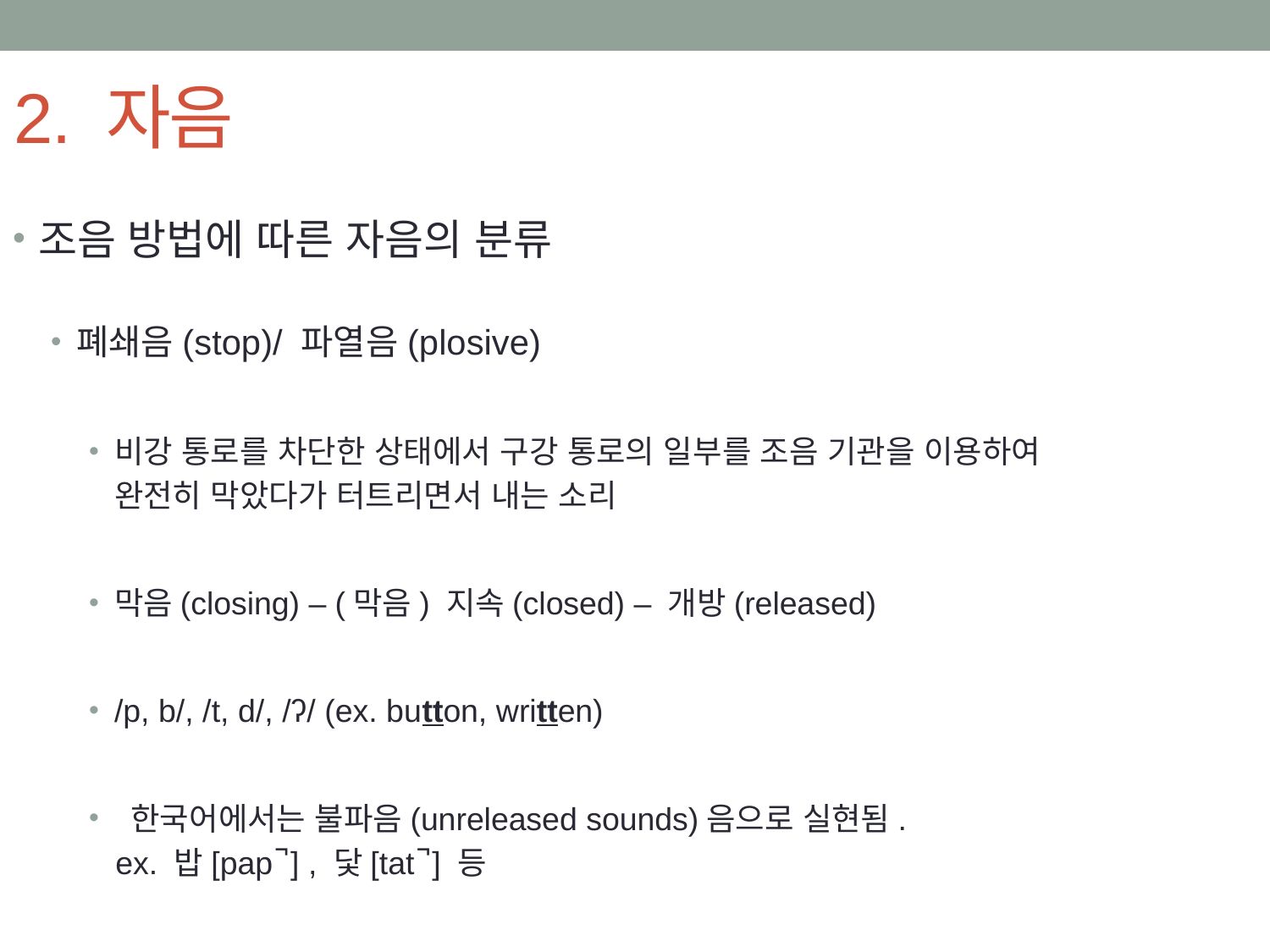

# 2. 자음
조음 방법에 따른 자음의 분류

폐쇄음(stop)/ 파열음(plosive)

비강 통로를 차단한 상태에서 구강 통로의 일부를 조음 기관을 이용하여
  완전히 막았다가 터트리면서 내는 소리

막음(closing) – (막음) 지속(closed) – 개방(released)

/p, b/, /t, d/, /ʔ/ (ex. button, written)

 한국어에서는 불파음(unreleased sounds)음으로 실현됨.
   ex. 밥[pap ̚ ] , 닻[tat ̚ ] 등